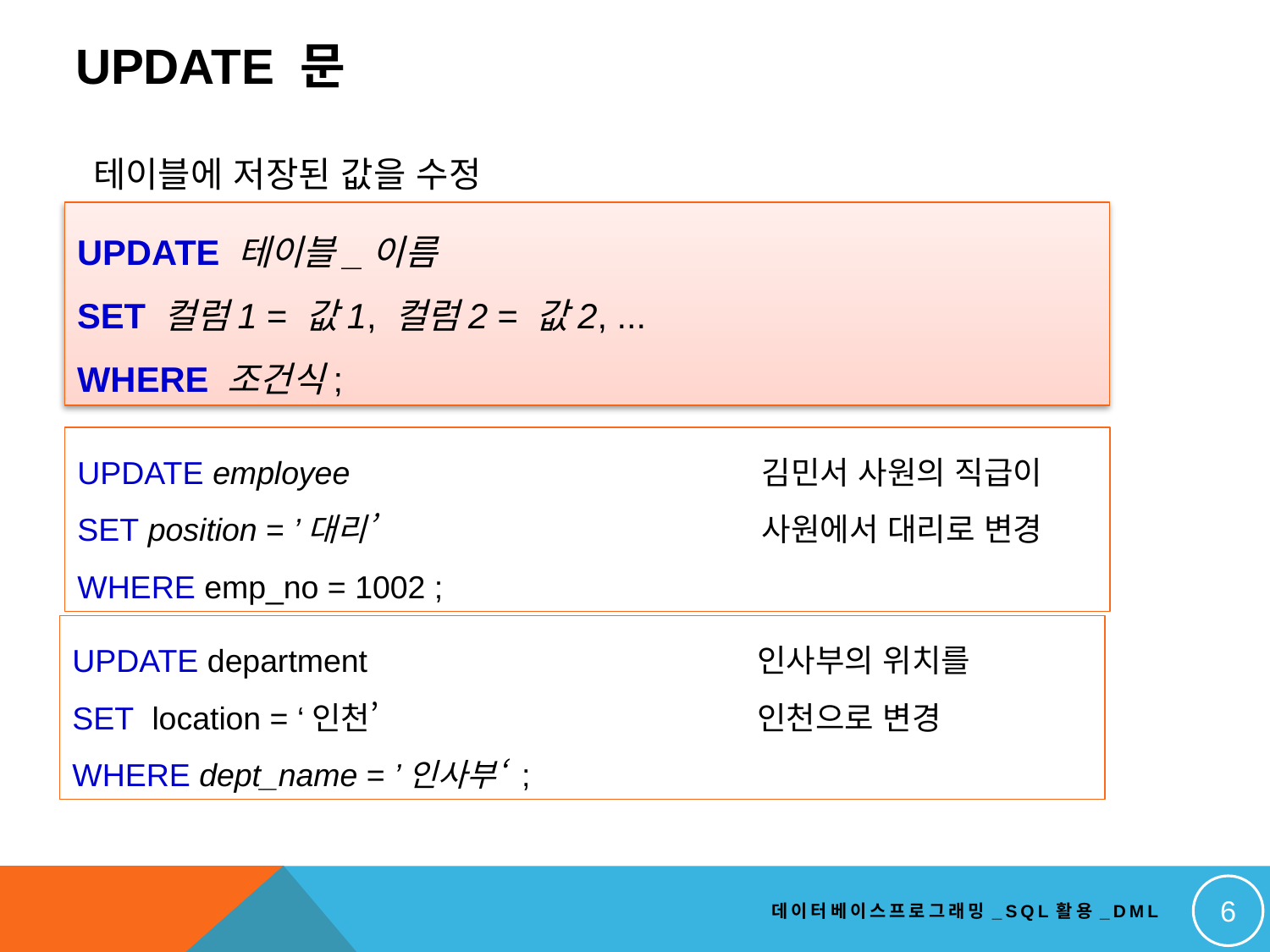

UPDATE 문
테이블에 저장된 값을 수정
UPDATE 테이블_이름
SET 컬럼1 = 값1, 컬럼2 = 값2, ...
WHERE 조건식;
UPDATE employee
SET position = ’대리’
WHERE emp_no = 1002 ;
김민서 사원의 직급이 사원에서 대리로 변경
UPDATE department
SET  location = ‘인천’
WHERE dept_name = ’인사부‘ ;
인사부의 위치를
인천으로 변경
6
데이터베이스프로그래밍_SQL활용_DML